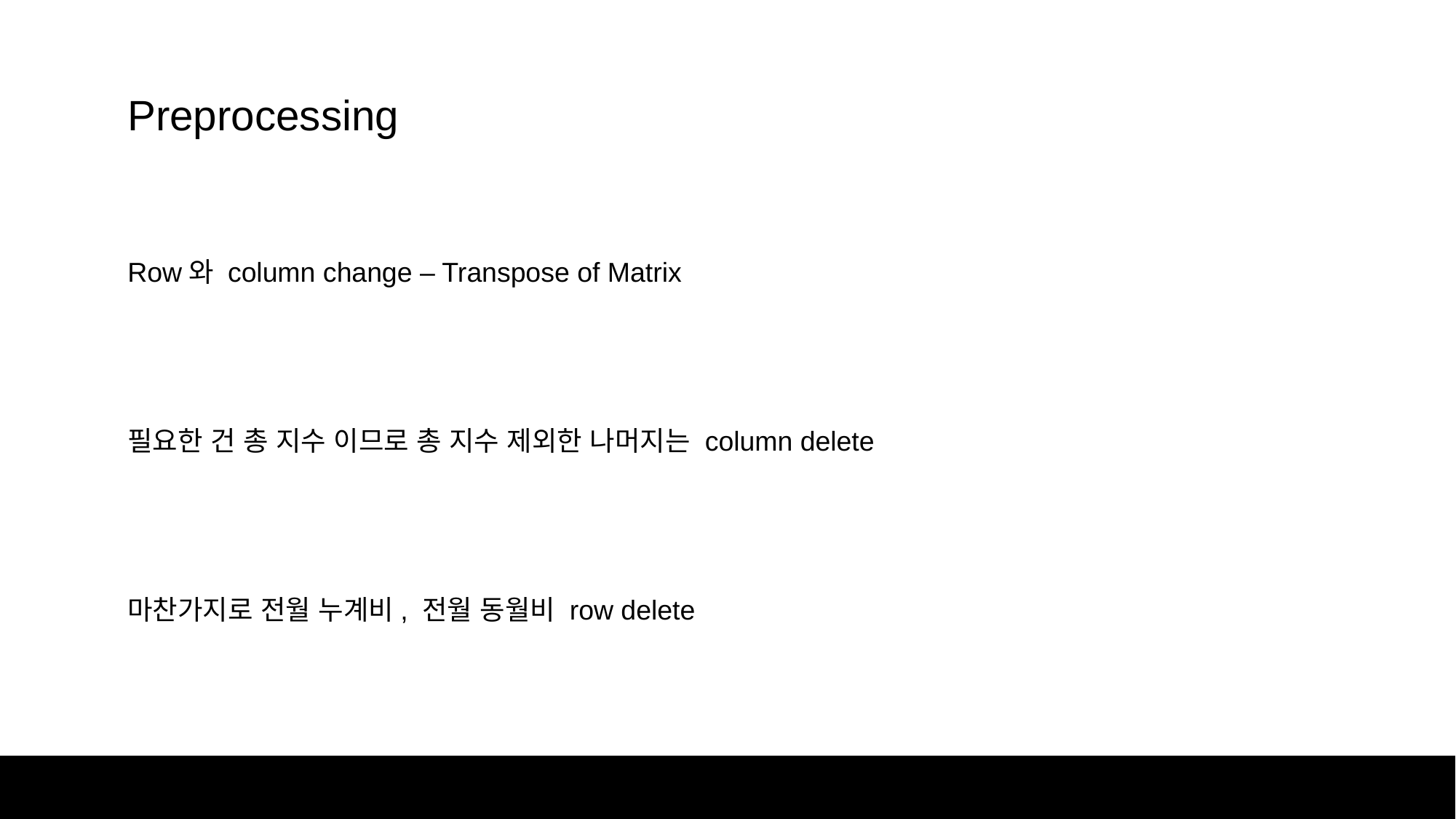

Preprocessing
Row와 column change – Transpose of Matrix
필요한 건 총 지수 이므로 총 지수 제외한 나머지는 column delete
마찬가지로 전월 누계비, 전월 동월비 row delete